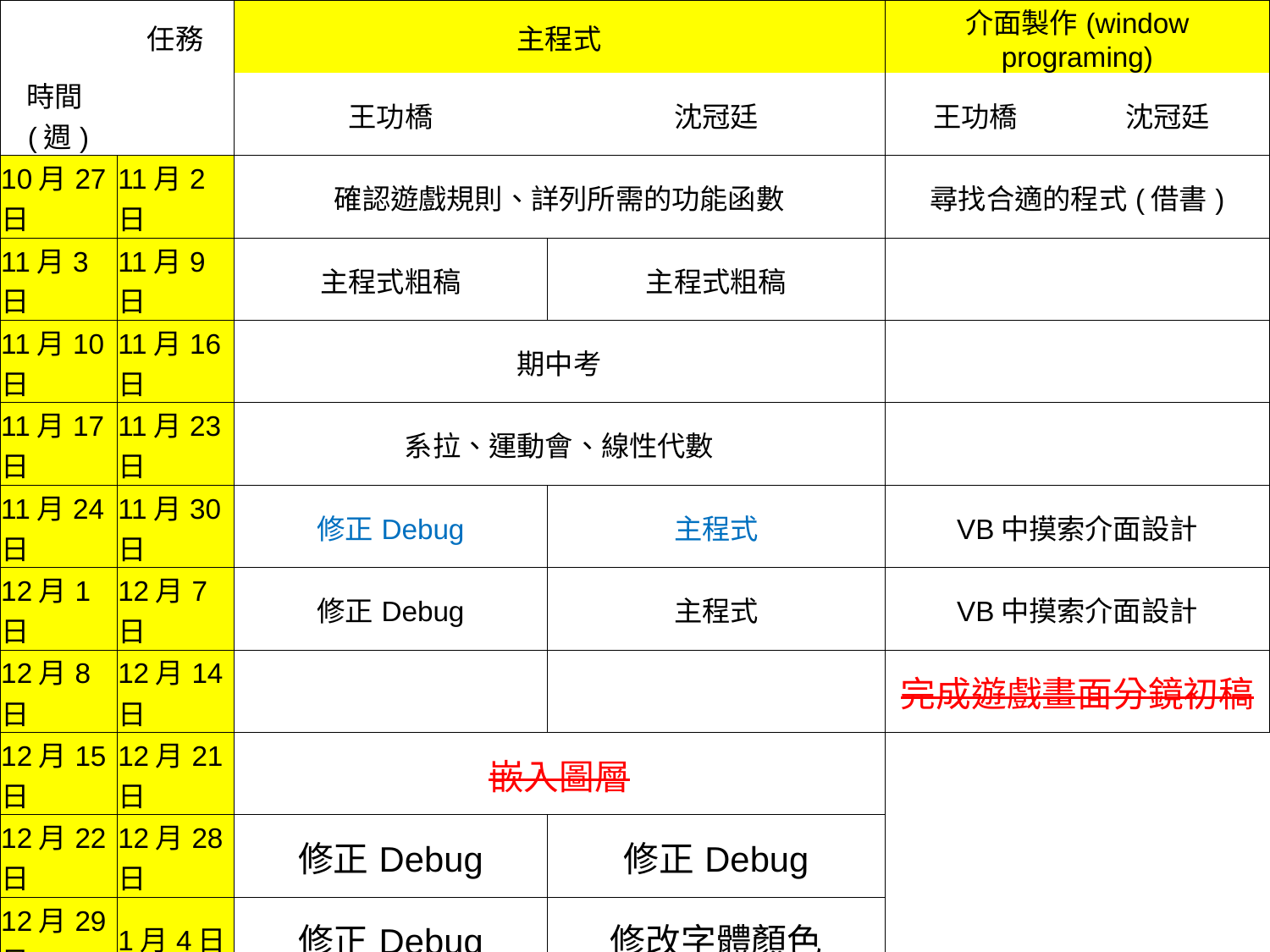

|  | 任務 | 主程式 |  | 介面製作(window programing) |  |
| --- | --- | --- | --- | --- | --- |
| 時間(週) |  | 王功橋 | 沈冠廷 | 王功橋 | 沈冠廷 |
| 10月27日 | 11月2日 | 確認遊戲規則、詳列所需的功能函數 |  | 尋找合適的程式(借書) |  |
| 11月3日 | 11月9日 | 主程式粗稿 | 主程式粗稿 |  |  |
| 11月10日 | 11月16日 | 期中考 |  |  |  |
| 11月17日 | 11月23日 | 系拉、運動會、線性代數 |  |  |  |
| 11月24日 | 11月30日 | 修正Debug | 主程式 | VB中摸索介面設計 |  |
| 12月1日 | 12月7日 | 修正Debug | 主程式 | VB中摸索介面設計 |  |
| 12月8日 | 12月14日 |  |  | 完成遊戲畫面分鏡初稿 |  |
| 12月15日 | 12月21日 | 嵌入圖層 |  |  |  |
| 12月22日 | 12月28日 | 修正Debug | 修正Debug |  |  |
| 12月29日 | 1月4日 | 修正Debug | 修改字體顏色 |  |  |
| 1月5日 | 1月16日 | 修正Debug |  |  |  |
|  |  | 繪製dos介面 |  |  |  |
|  |  | 文字圖製作 | 把圖、音效嵌入程式 |  |  |
|  |  | (封面、icons) |  |  |  |
|  |  | 音效製作 | 增加遊戲互動度 |  |  |
|  |  |  | (Message Box) |  |  |
| \*11/24~11/30 : 完成小遊戲製作 \*12/1之後回到大富翁主程式製作 \*11/3第一次報告 \*12/9第二次報告 |  |  |  |  |  |